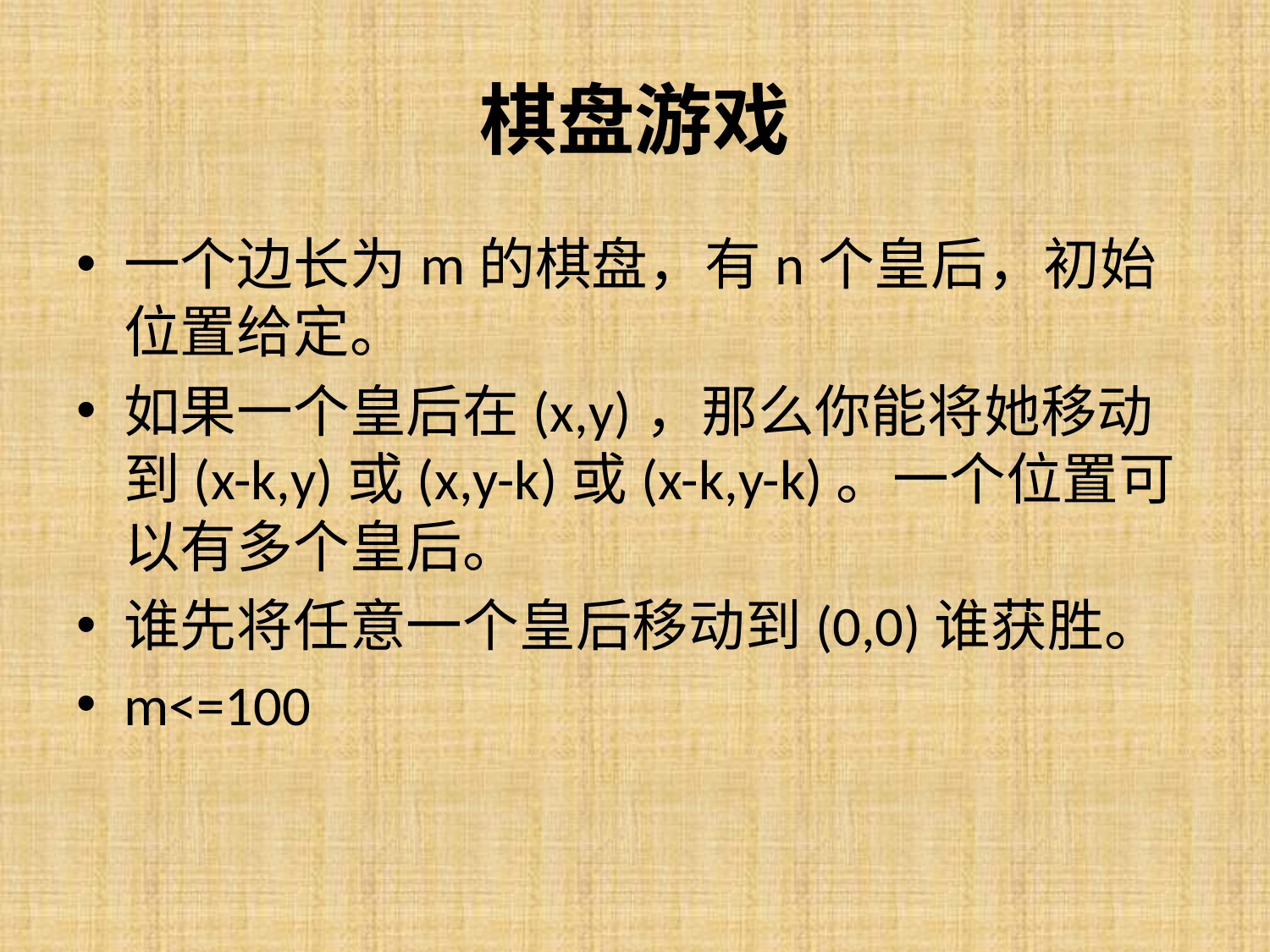

# 棋盘游戏
一个边长为m的棋盘，有n个皇后，初始位置给定。
如果一个皇后在(x,y)，那么你能将她移动到(x-k,y)或(x,y-k)或(x-k,y-k)。一个位置可以有多个皇后。
谁先将任意一个皇后移动到(0,0)谁获胜。
m<=100